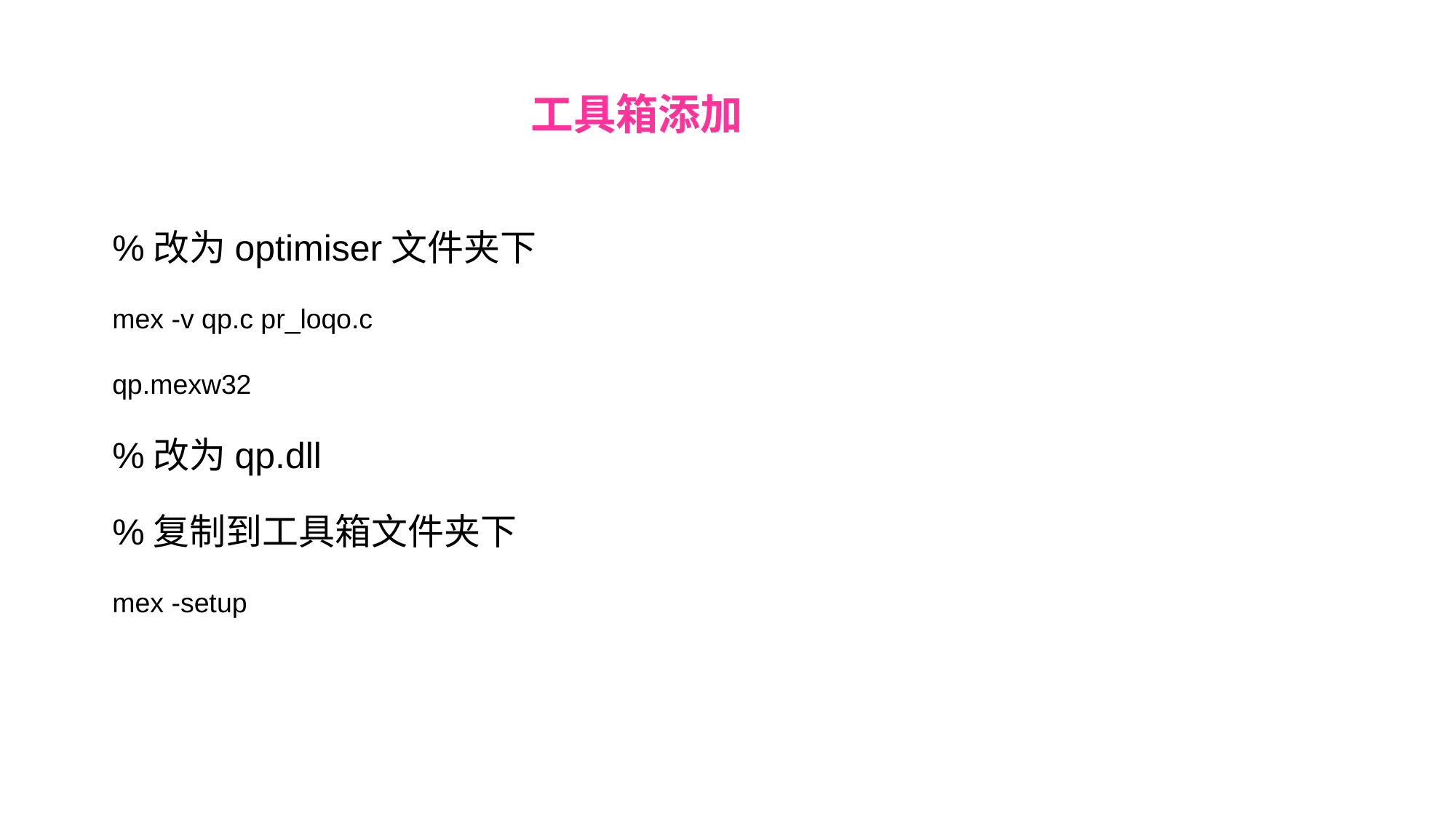

工具箱添加

%改为optimiser文件夹下

mex -v qp.c pr_loqo.c

qp.mexw32

%改为qp.dll

%复制到工具箱文件夹下

mex -setup